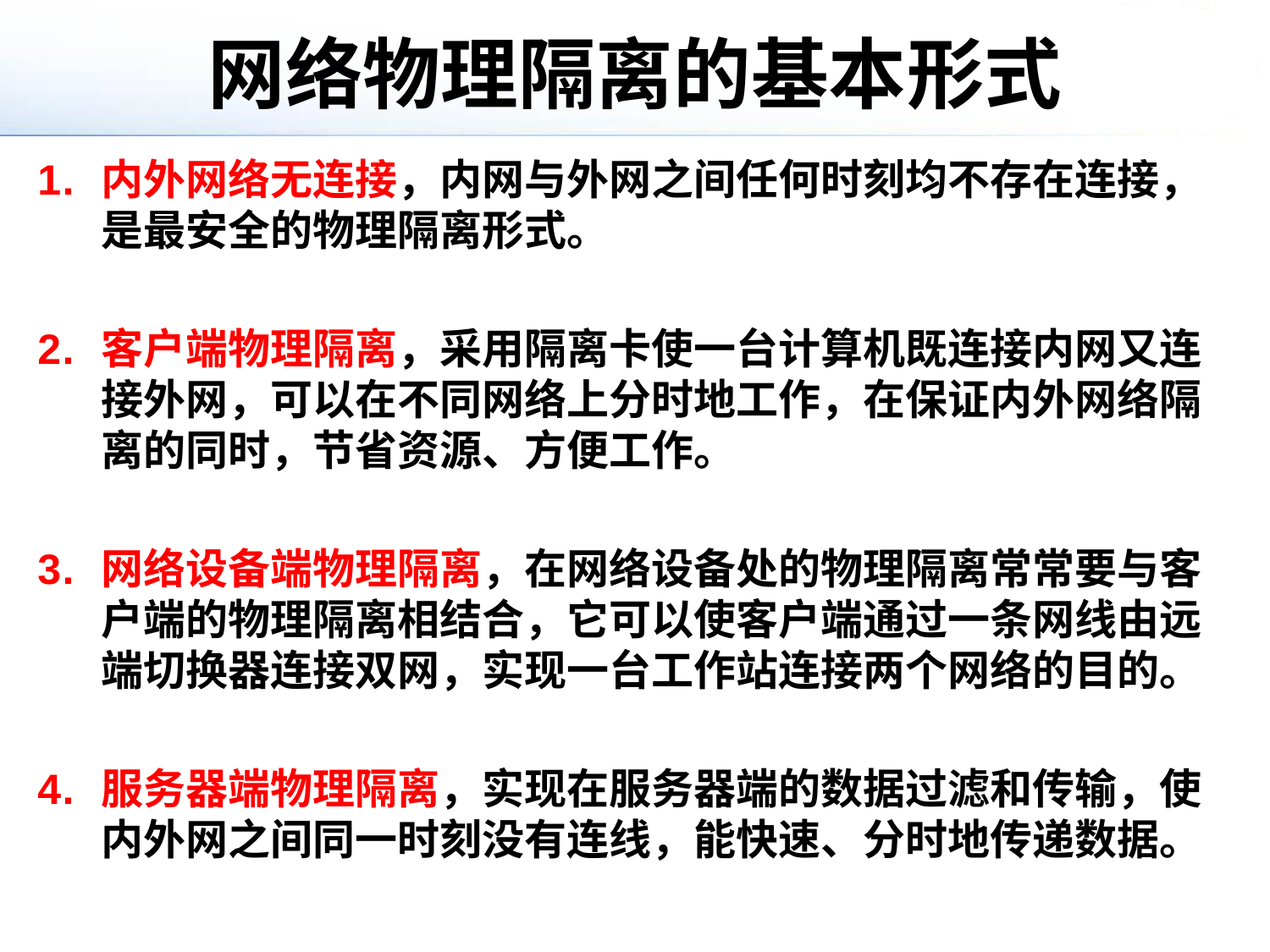

# 网络物理隔离的基本形式
内外网络无连接，内网与外网之间任何时刻均不存在连接，是最安全的物理隔离形式。

客户端物理隔离，采用隔离卡使一台计算机既连接内网又连接外网，可以在不同网络上分时地工作，在保证内外网络隔离的同时，节省资源、方便工作。

网络设备端物理隔离，在网络设备处的物理隔离常常要与客户端的物理隔离相结合，它可以使客户端通过一条网线由远端切换器连接双网，实现一台工作站连接两个网络的目的。

服务器端物理隔离，实现在服务器端的数据过滤和传输，使内外网之间同一时刻没有连线，能快速、分时地传递数据。